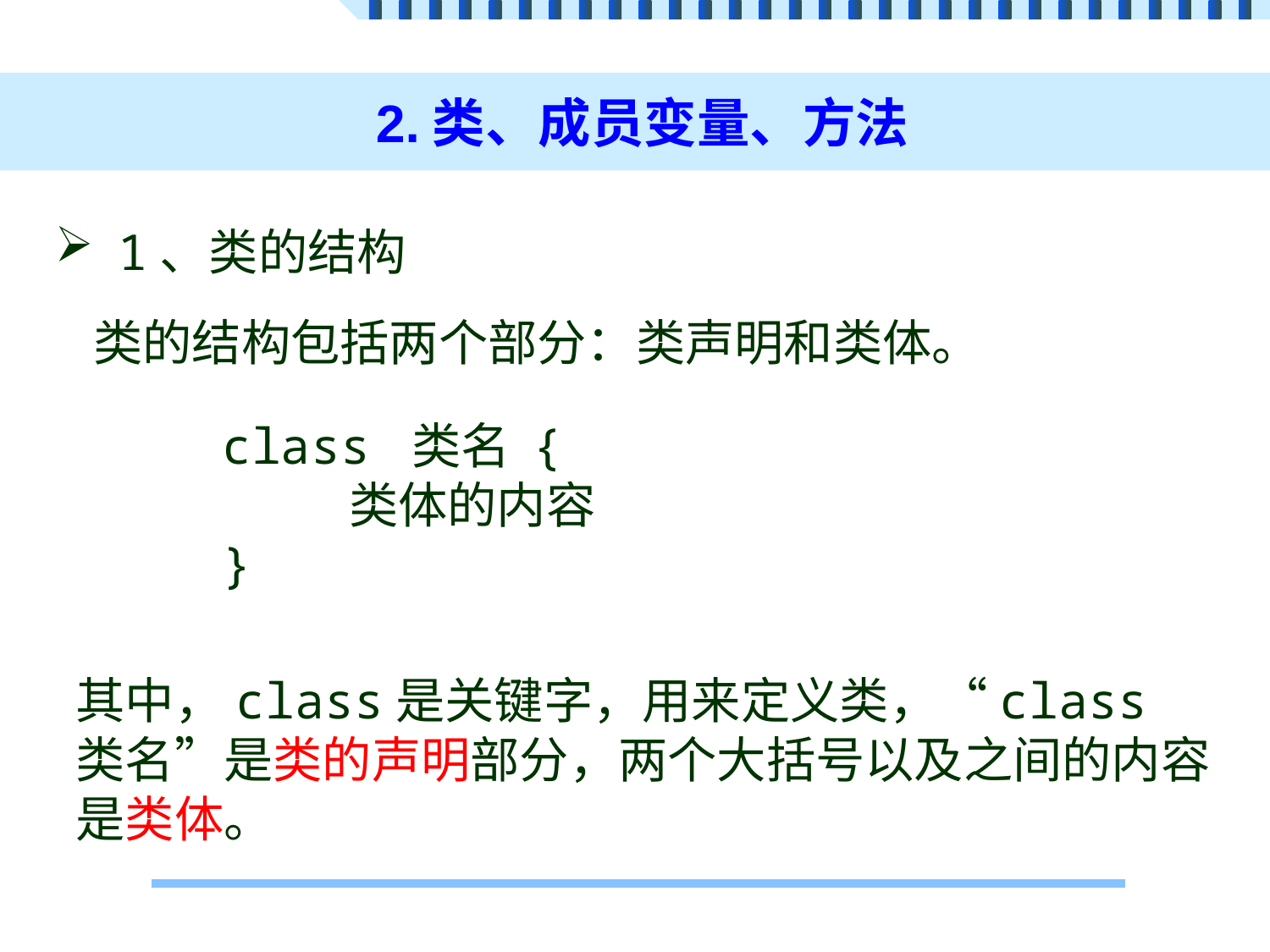

# 2.类、成员变量、方法
1、类的结构
类的结构包括两个部分：类声明和类体。
class 类名 {
	类体的内容
}
其中，class是关键字，用来定义类，“class 类名”是类的声明部分，两个大括号以及之间的内容是类体。